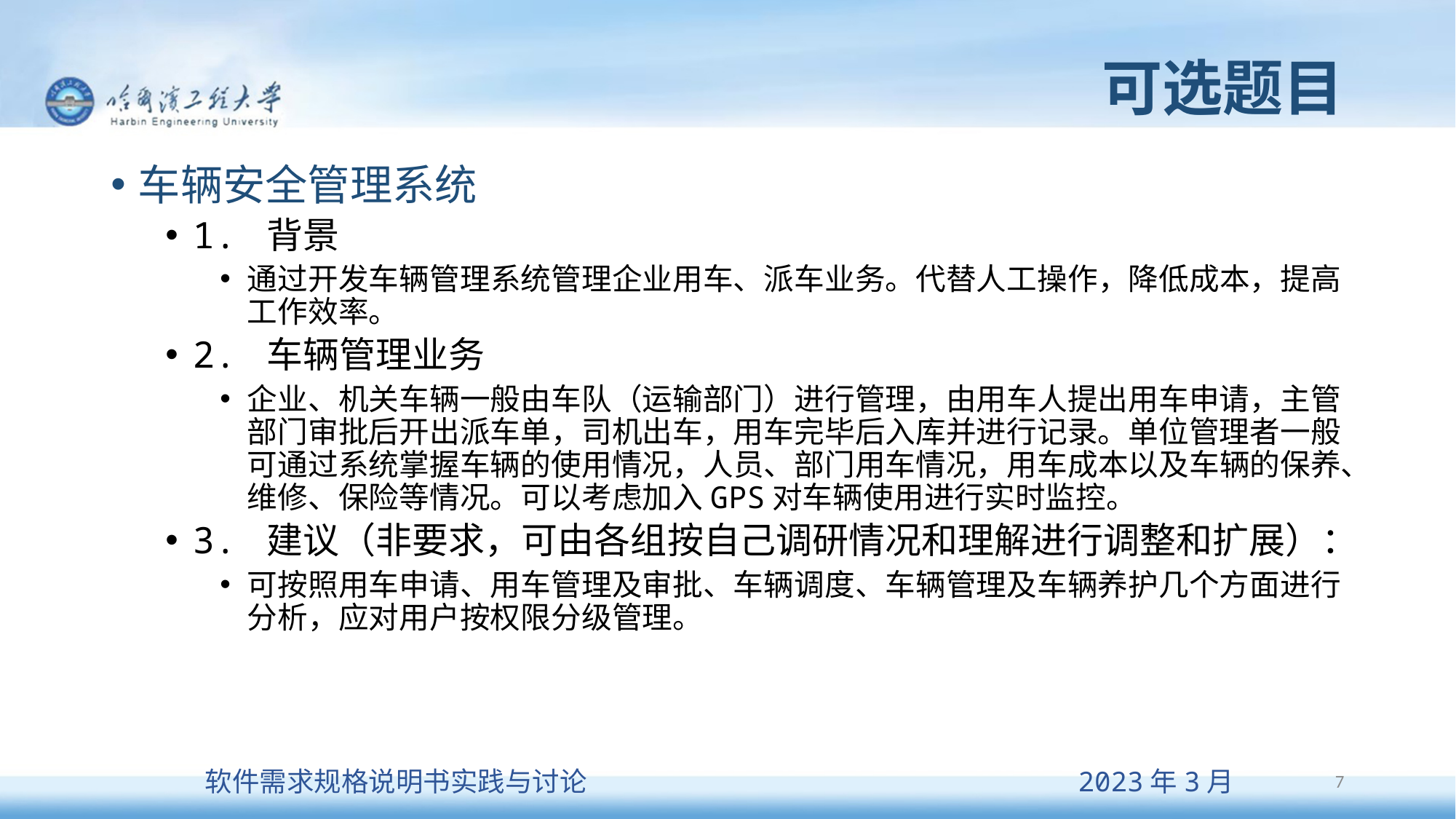

# 可选题目
车辆安全管理系统
1. 背景
通过开发车辆管理系统管理企业用车、派车业务。代替人工操作，降低成本，提高工作效率。
2. 车辆管理业务
企业、机关车辆一般由车队（运输部门）进行管理，由用车人提出用车申请，主管部门审批后开出派车单，司机出车，用车完毕后入库并进行记录。单位管理者一般可通过系统掌握车辆的使用情况，人员、部门用车情况，用车成本以及车辆的保养、维修、保险等情况。可以考虑加入GPS对车辆使用进行实时监控。
3. 建议（非要求，可由各组按自己调研情况和理解进行调整和扩展）：
可按照用车申请、用车管理及审批、车辆调度、车辆管理及车辆养护几个方面进行分析，应对用户按权限分级管理。

7